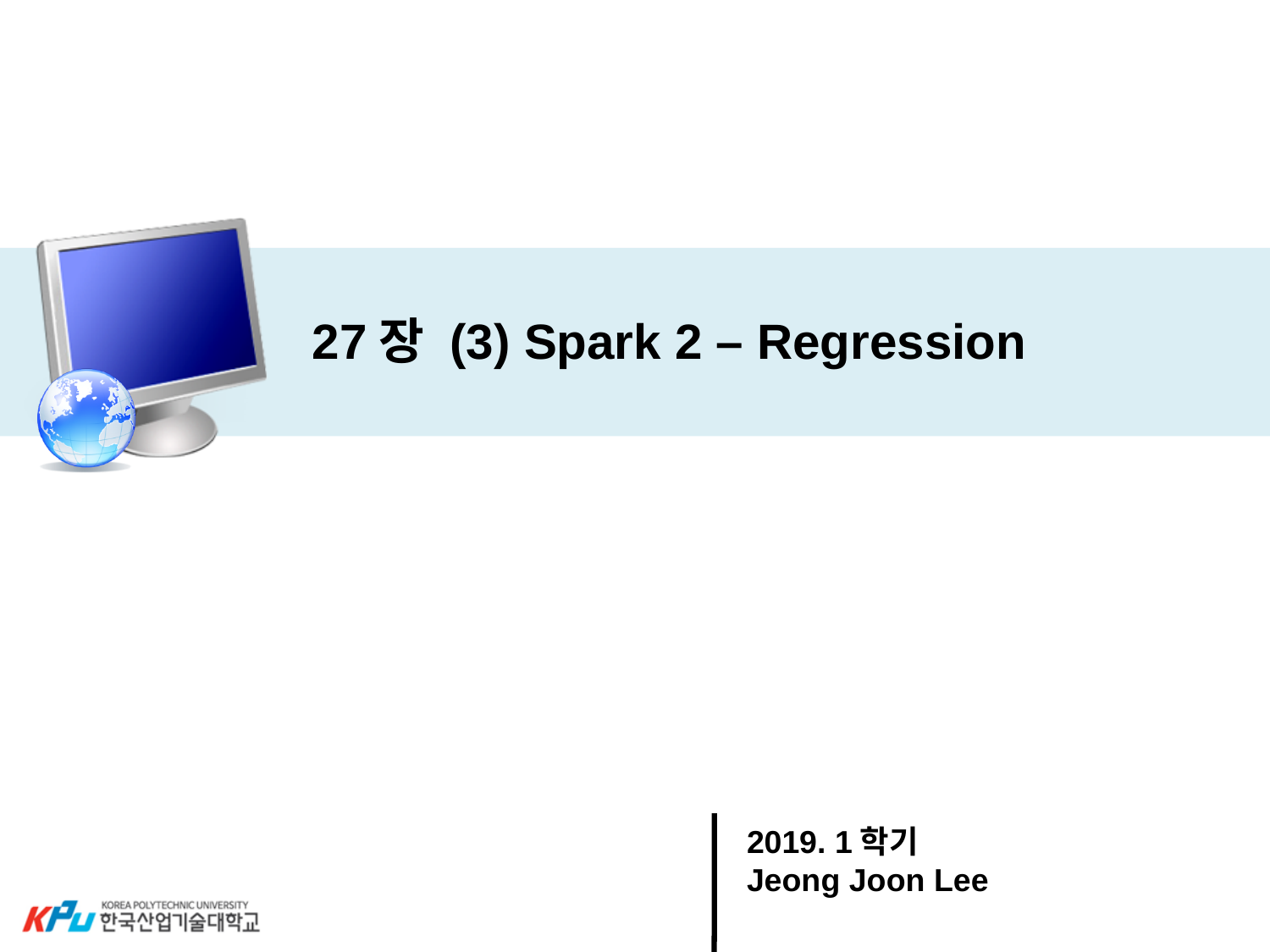

# 27장 (3) Spark 2 – Regression
2019. 1학기
Jeong Joon Lee